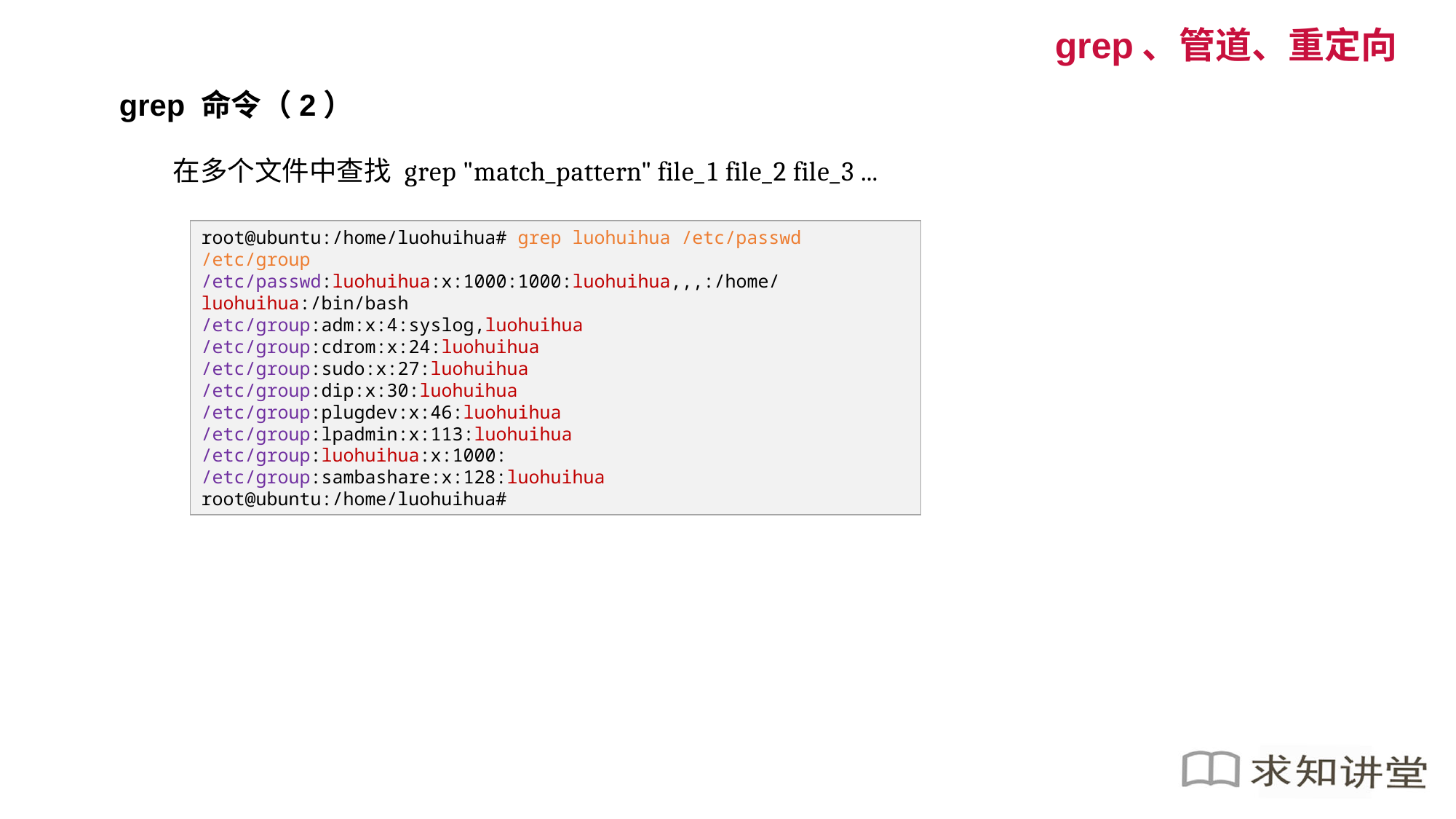

grep、管道、重定向
grep 命令（2）
在多个文件中查找 grep "match_pattern" file_1 file_2 file_3 ...
root@ubuntu:/home/luohuihua# grep luohuihua /etc/passwd /etc/group
/etc/passwd:luohuihua:x:1000:1000:luohuihua,,,:/home/luohuihua:/bin/bash
/etc/group:adm:x:4:syslog,luohuihua
/etc/group:cdrom:x:24:luohuihua
/etc/group:sudo:x:27:luohuihua
/etc/group:dip:x:30:luohuihua
/etc/group:plugdev:x:46:luohuihua
/etc/group:lpadmin:x:113:luohuihua
/etc/group:luohuihua:x:1000:
/etc/group:sambashare:x:128:luohuihua
root@ubuntu:/home/luohuihua#